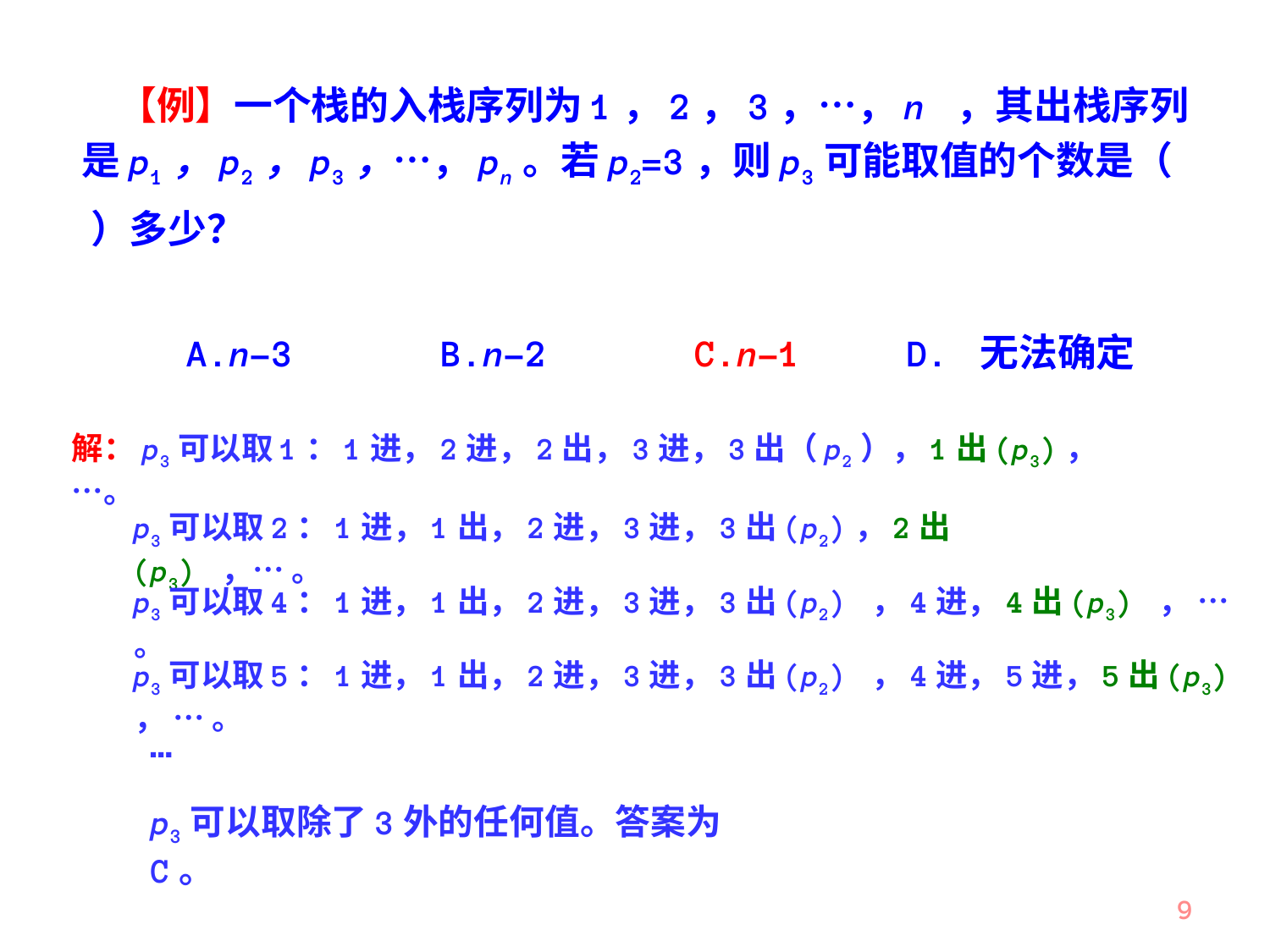

【例】一个栈的入栈序列为1，2，3，…，n ，其出栈序列是p1，p2，p3，…，pn。若p2=3，则p3可能取值的个数是（  ）多少？

     A.n-3       B.n-2       C.n-1     D. 无法确定
解：p3可以取1：1进，2进，2出，3进，3出（p2），1出(p3)，…。
p3可以取2：1进，1出，2进，3进，3出(p2)，2出(p3) ，… 。
p3可以取4：1进，1出，2进，3进，3出(p2) ，4进，4出(p3) ， … 。
p3可以取5：1进，1出，2进，3进，3出(p2) ，4进，5进，5出(p3) ， … 。
…
p3可以取除了3外的任何值。答案为C。
9